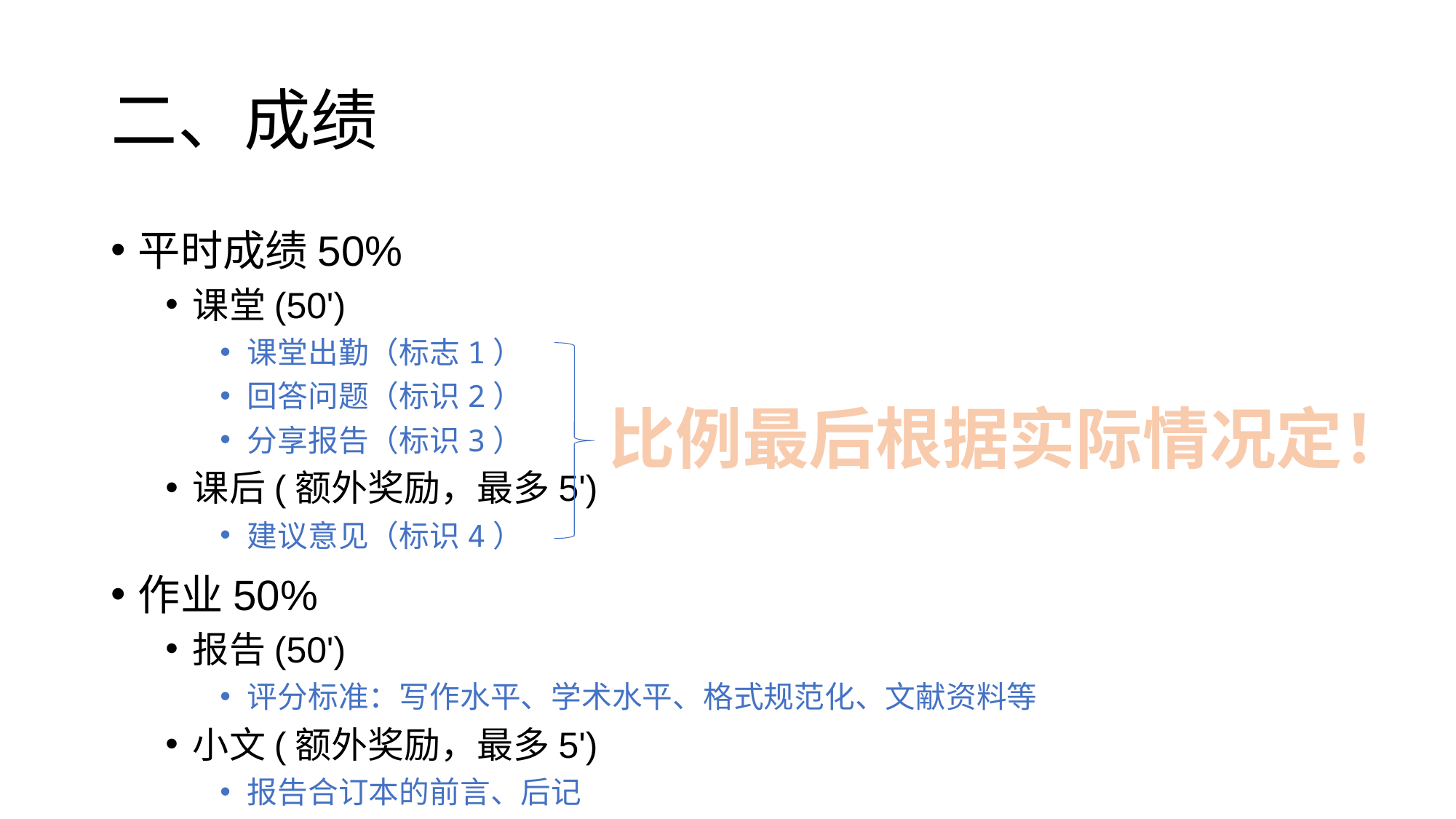

# 二、成绩
平时成绩50%
课堂(50')
课堂出勤（标志1）
回答问题（标识2）
分享报告（标识3）
课后(额外奖励，最多5')
建议意见（标识4）
作业50%
报告(50')
评分标准：写作水平、学术水平、格式规范化、文献资料等
小文(额外奖励，最多5')
报告合订本的前言、后记

比例最后根据实际情况定！